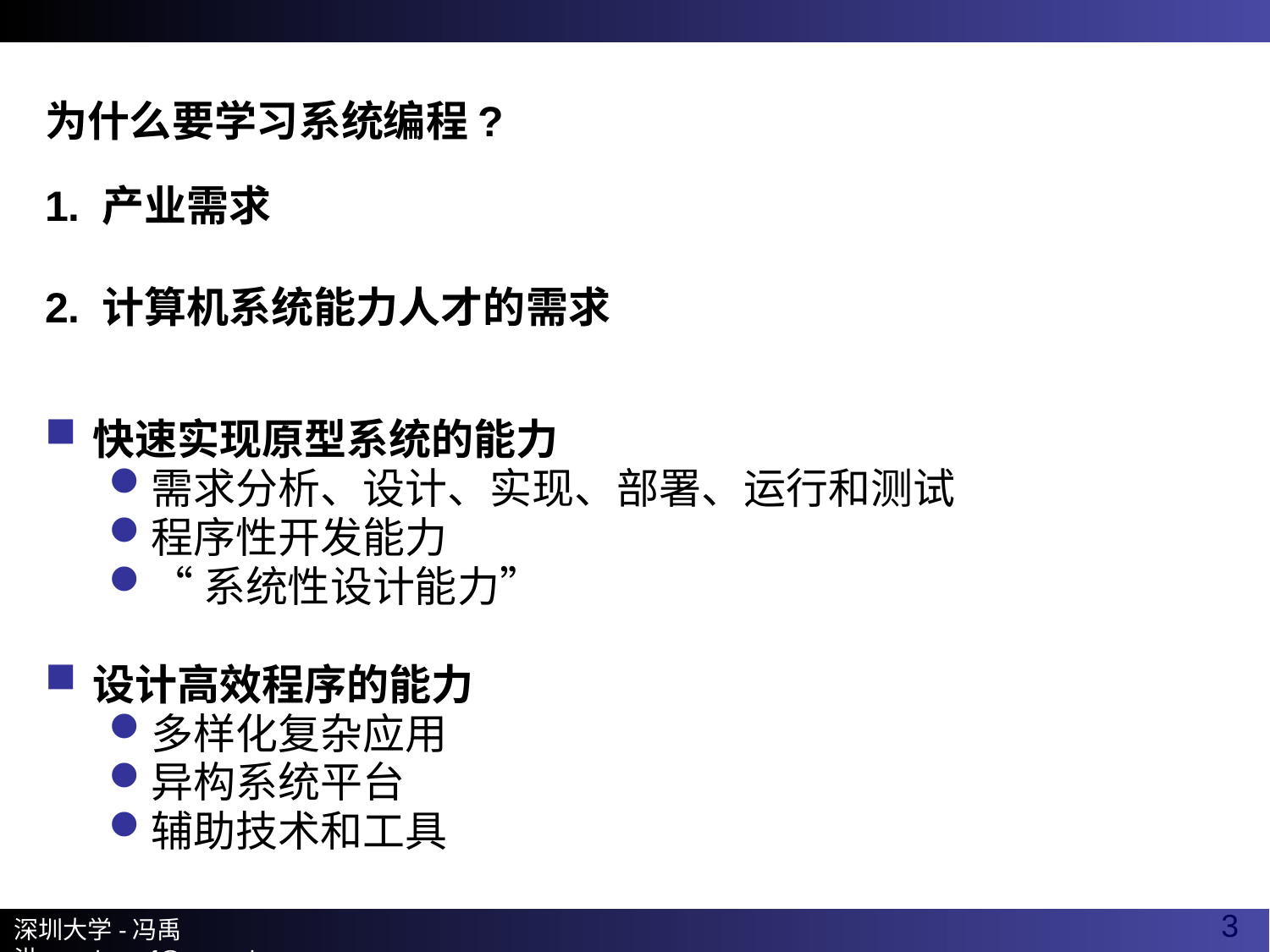

为什么要学习系统编程?
1. 产业需求
2. 计算机系统能力人才的需求
快速实现原型系统的能力
需求分析、设计、实现、部署、运行和测试
程序性开发能力
“系统性设计能力”

设计高效程序的能力
多样化复杂应用
异构系统平台
辅助技术和工具